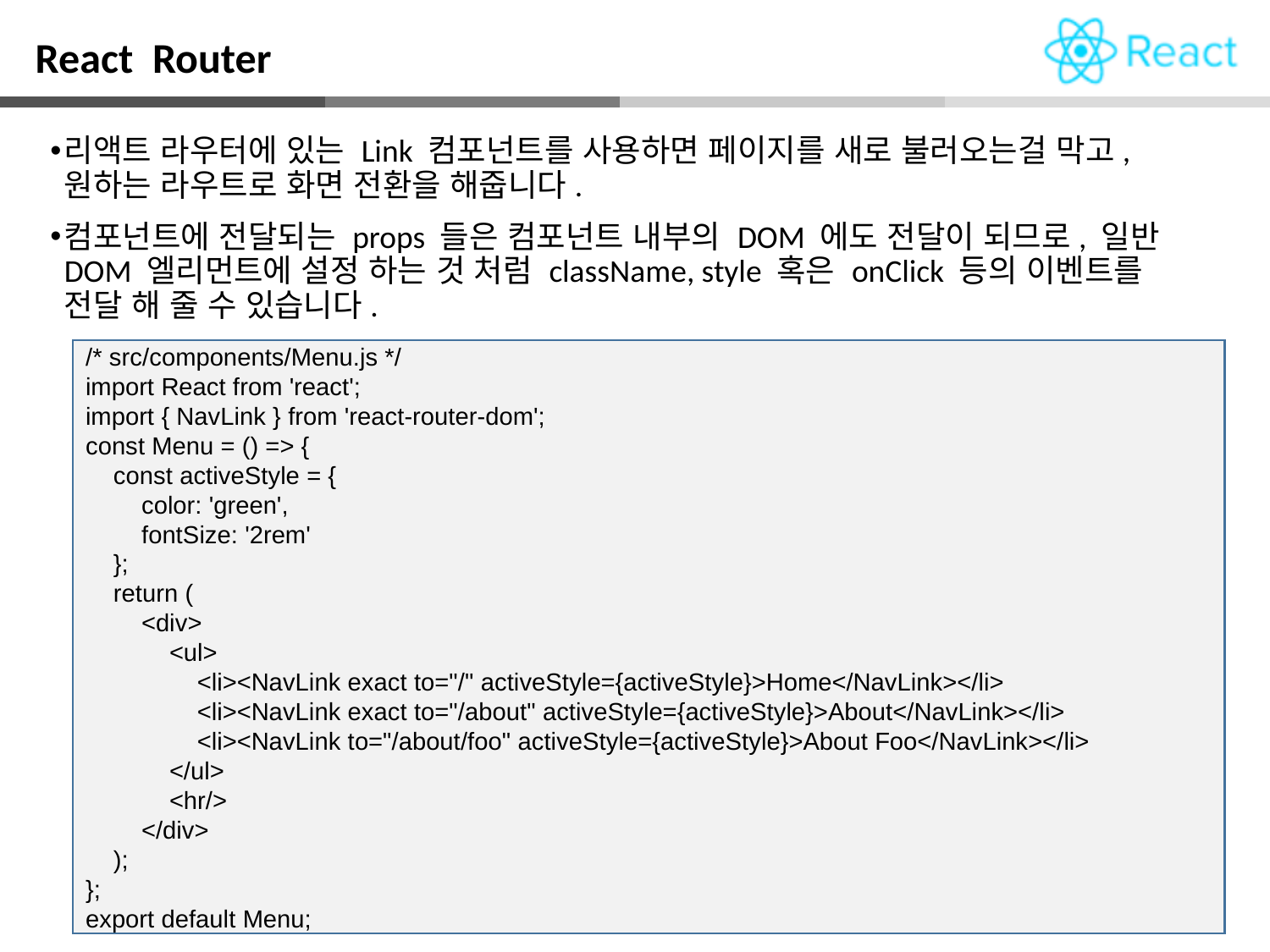

React  Router
리액트 라우터에 있는 Link 컴포넌트를 사용하면 페이지를 새로 불러오는걸 막고, 원하는 라우트로 화면 전환을 해줍니다.
컴포넌트에 전달되는 props 들은 컴포넌트 내부의 DOM 에도 전달이 되므로, 일반 DOM 엘리먼트에 설정 하는 것 처럼 className, style 혹은 onClick 등의 이벤트를 전달 해 줄 수 있습니다.
/* src/components/Menu.js */
import React from 'react';
import { NavLink } from 'react-router-dom';
const Menu = () => {
    const activeStyle = {
        color: 'green',
        fontSize: '2rem'
    };
    return (
        <div>
            <ul>
                <li><NavLink exact to="/" activeStyle={activeStyle}>Home</NavLink></li>
                <li><NavLink exact to="/about" activeStyle={activeStyle}>About</NavLink></li>
                <li><NavLink to="/about/foo" activeStyle={activeStyle}>About Foo</NavLink></li>
            </ul>
            <hr/>
        </div>
    );
};
export default Menu;